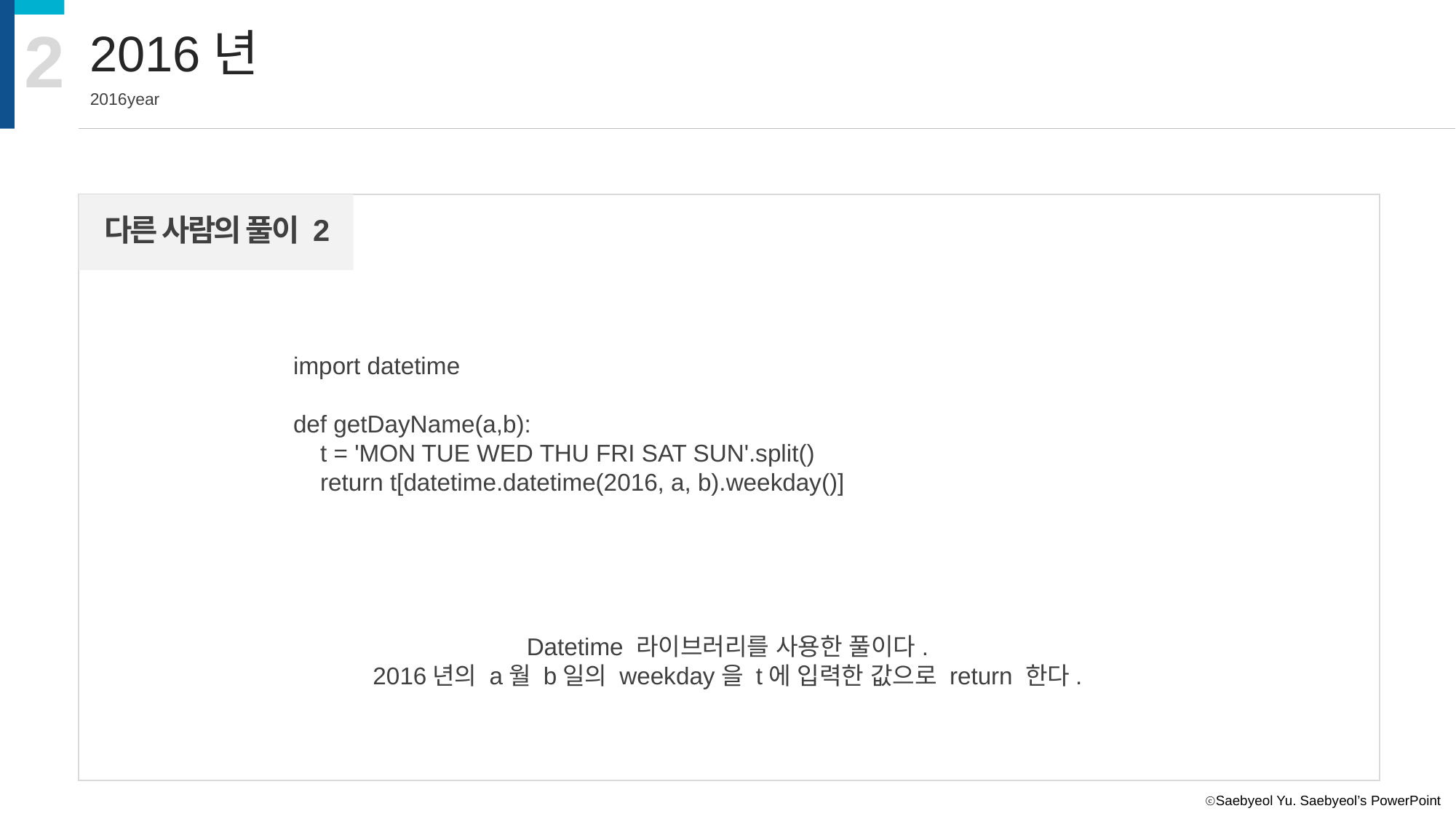

2
2016년
2016year

다른 사람의 풀이 2
import datetime

def getDayName(a,b):
    t = 'MON TUE WED THU FRI SAT SUN'.split()
    return t[datetime.datetime(2016, a, b).weekday()]
Datetime 라이브러리를 사용한 풀이다.
2016년의 a월 b일의 weekday을 t에 입력한 값으로 return 한다.